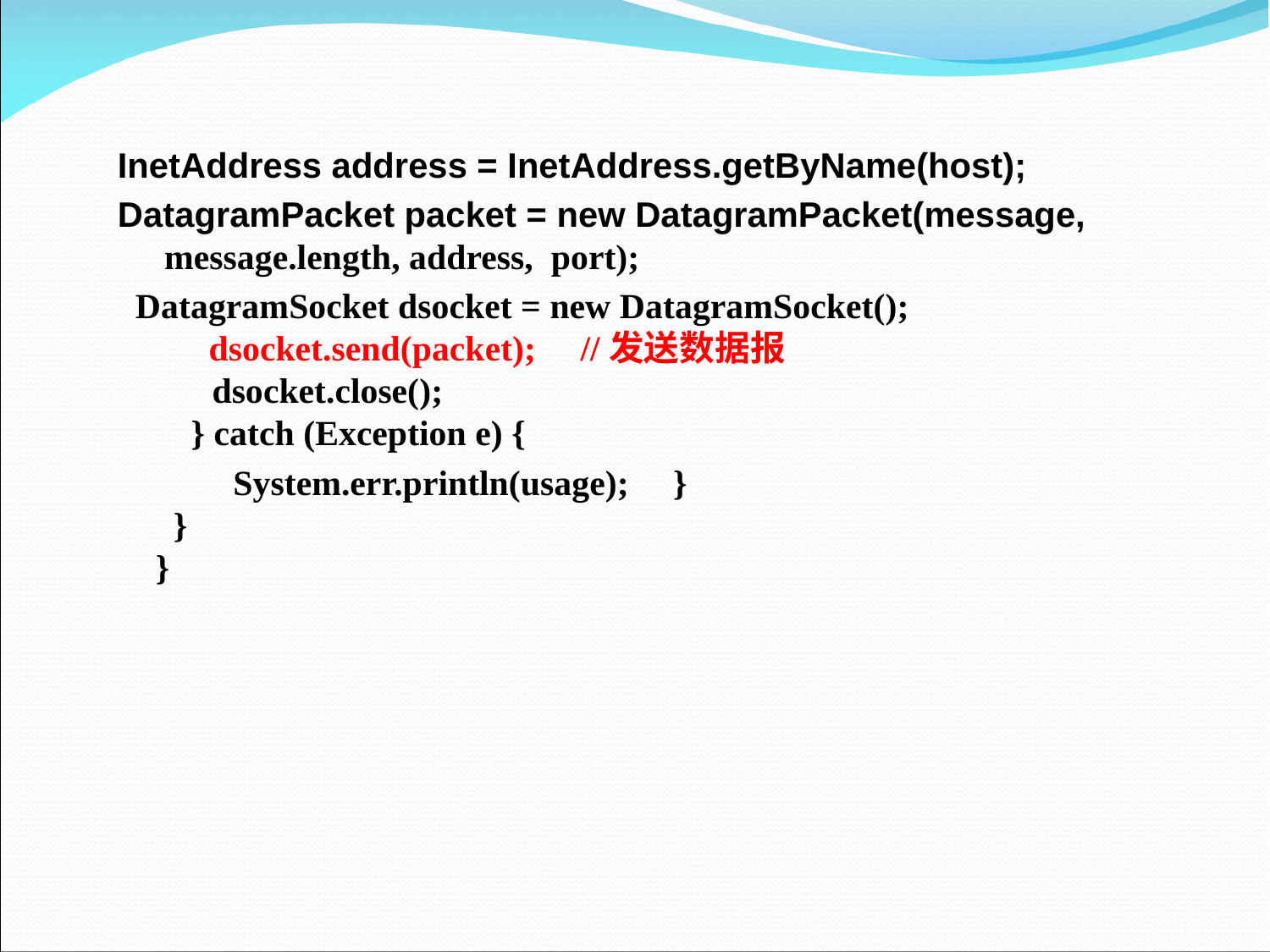

InetAddress address = InetAddress.getByName(host);
DatagramPacket packet = new DatagramPacket(message, 
 message.length, address,  port);
  DatagramSocket dsocket = new DatagramSocket(); 
      dsocket.send(packet);     //发送数据报
      dsocket.close();
    } catch (Exception e) {
             System.err.println(usage);     }
  }
}